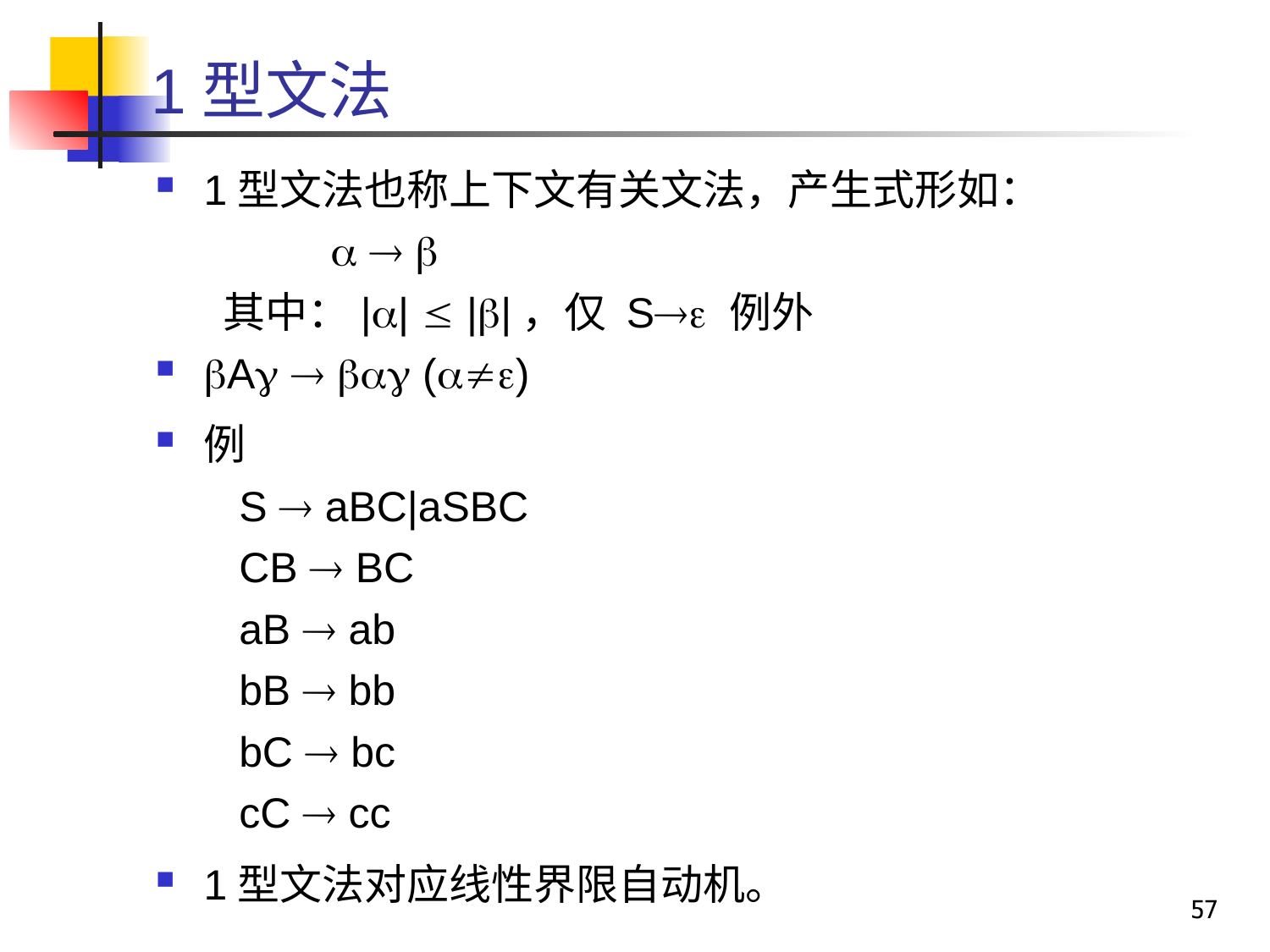

# 1型文法
1型文法也称上下文有关文法，产生式形如：
		α → β
	 其中：|α| ≤ |β|，仅 S→ε 例外
βAγ → βαγ (α≠ε)
例
       S → aBC|aSBC
       CB → BC
       aB → ab
       bB → bb
       bC → bc
       cC → cc
1型文法对应线性界限自动机。

57